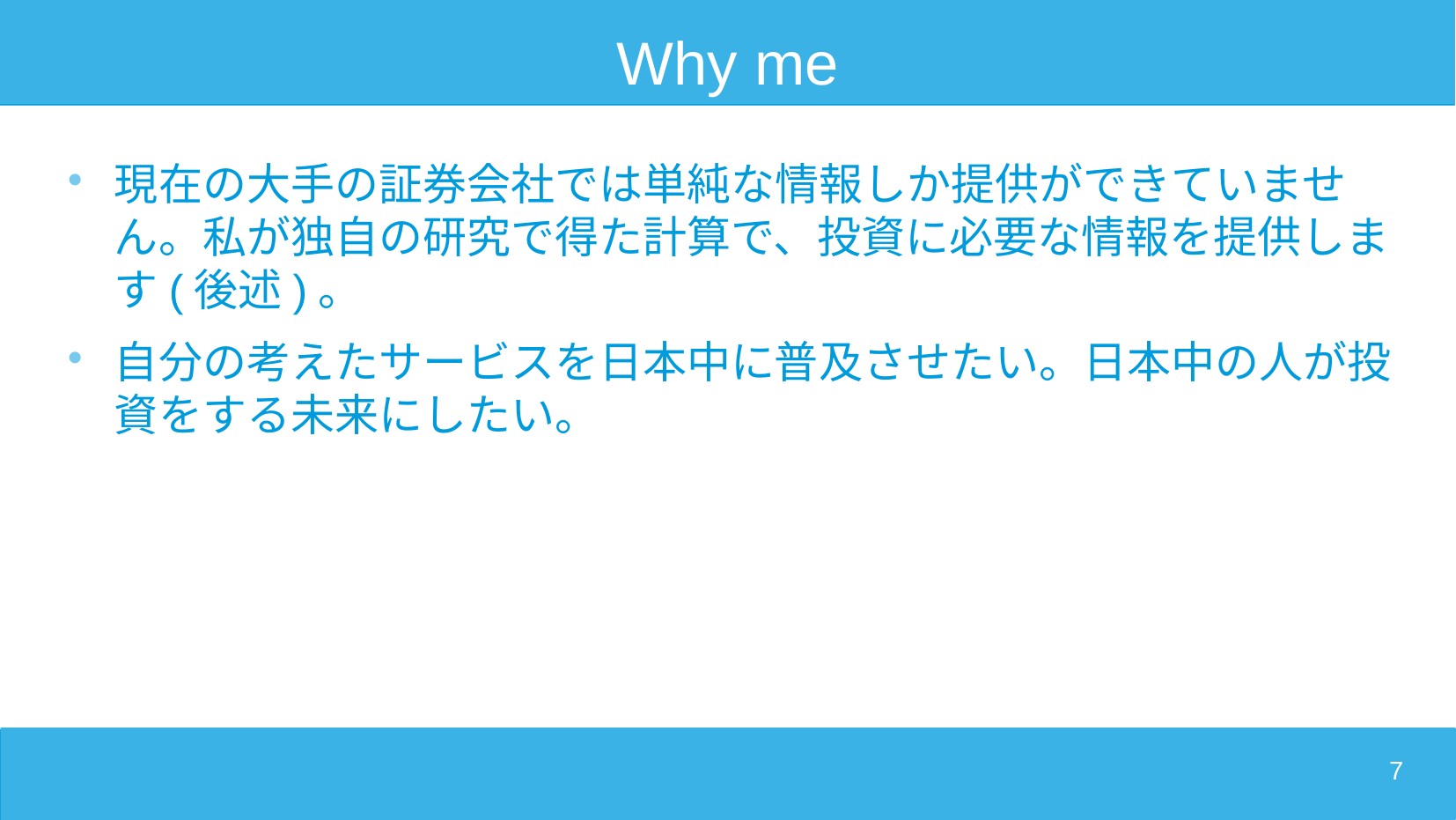

# Why me
現在の大手の証券会社では単純な情報しか提供ができていません。私が独自の研究で得た計算で、投資に必要な情報を提供します(後述)。
自分の考えたサービスを日本中に普及させたい。日本中の人が投資をする未来にしたい。

7